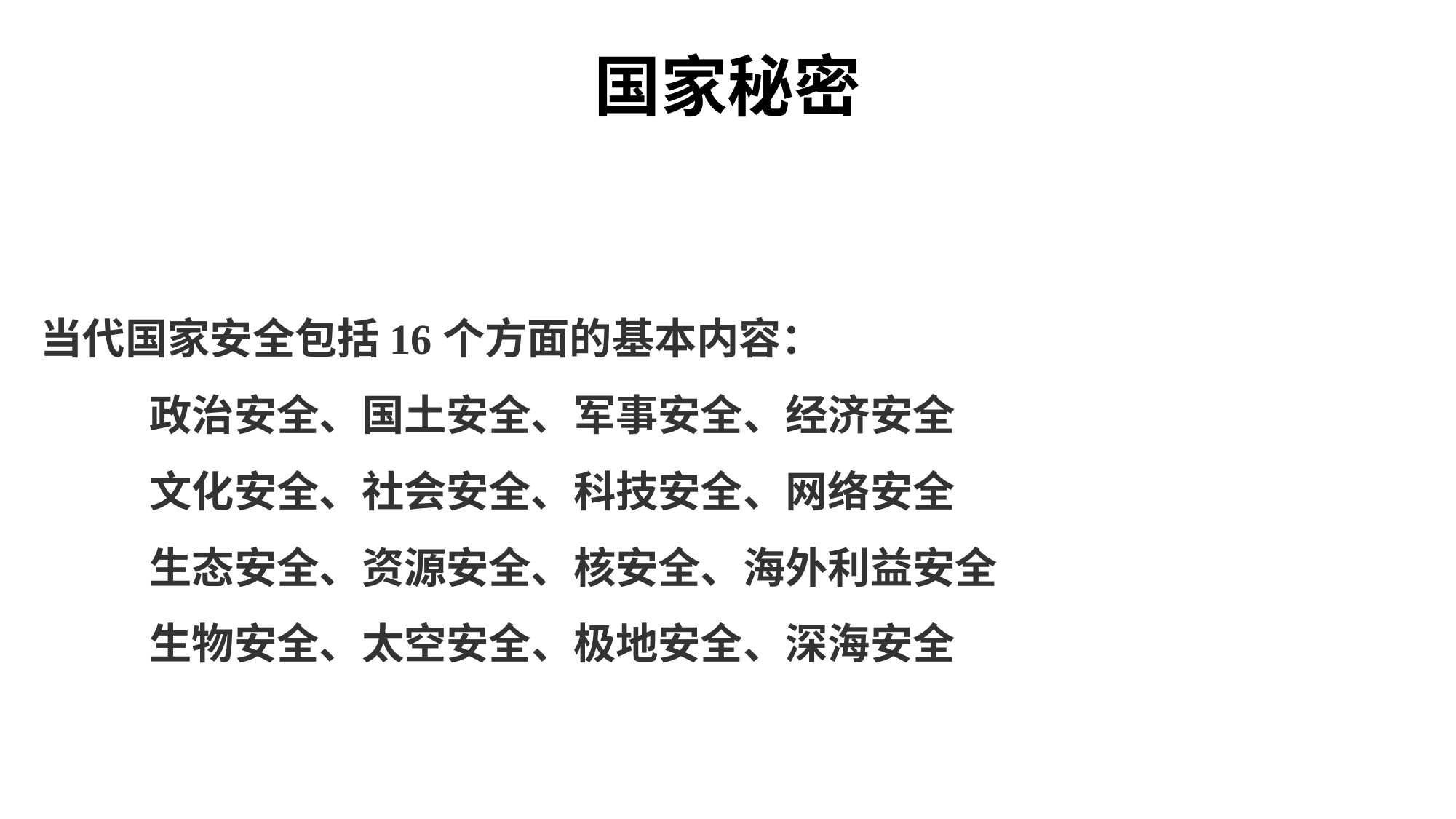

# 国家秘密
当代国家安全包括16个方面的基本内容：
	政治安全、国土安全、军事安全、经济安全
	文化安全、社会安全、科技安全、网络安全
	生态安全、资源安全、核安全、海外利益安全
	生物安全、太空安全、极地安全、深海安全